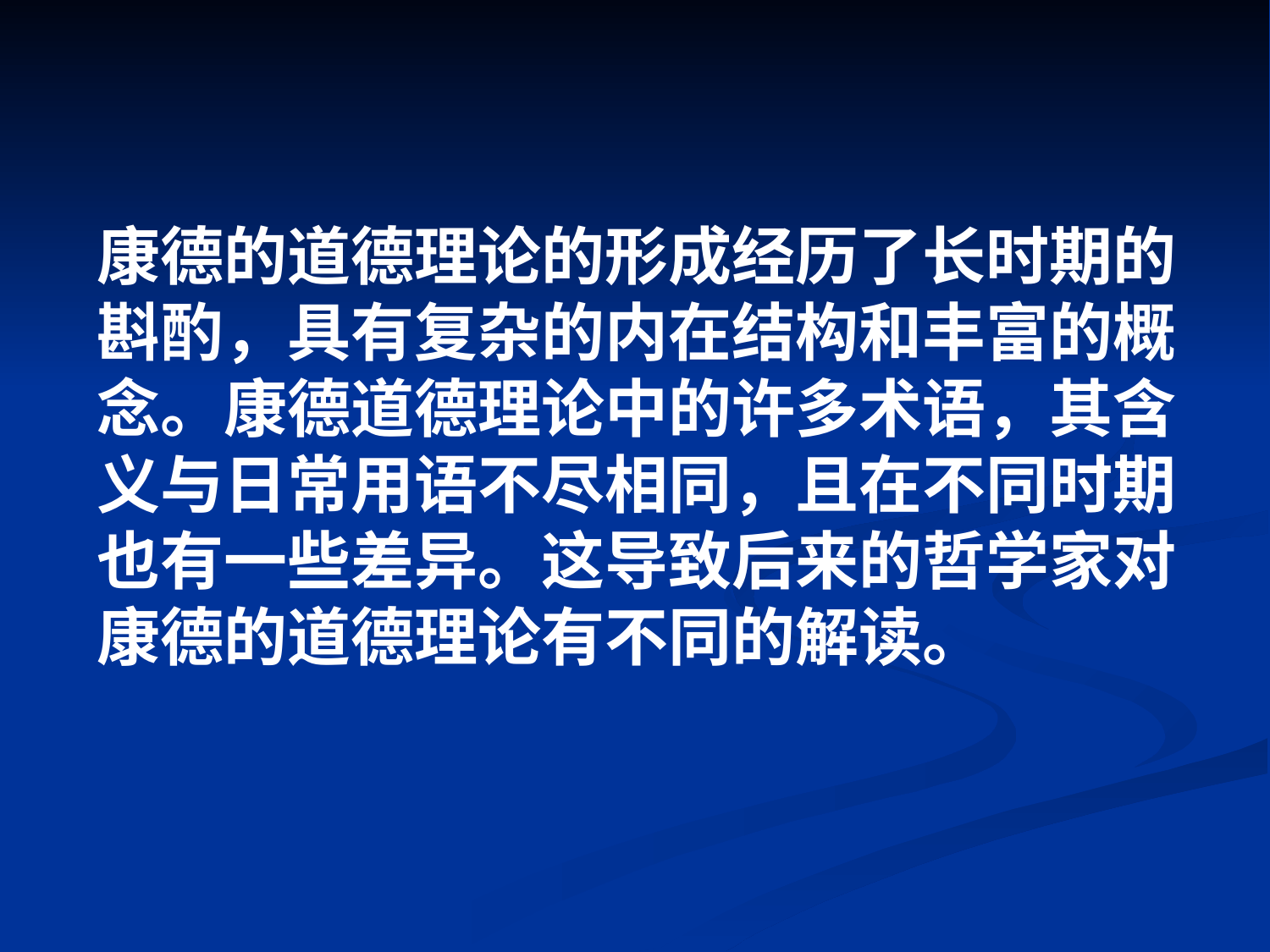

康德的道德理论的形成经历了长时期的斟酌，具有复杂的内在结构和丰富的概念。康德道德理论中的许多术语，其含义与日常用语不尽相同，且在不同时期也有一些差异。这导致后来的哲学家对康德的道德理论有不同的解读。